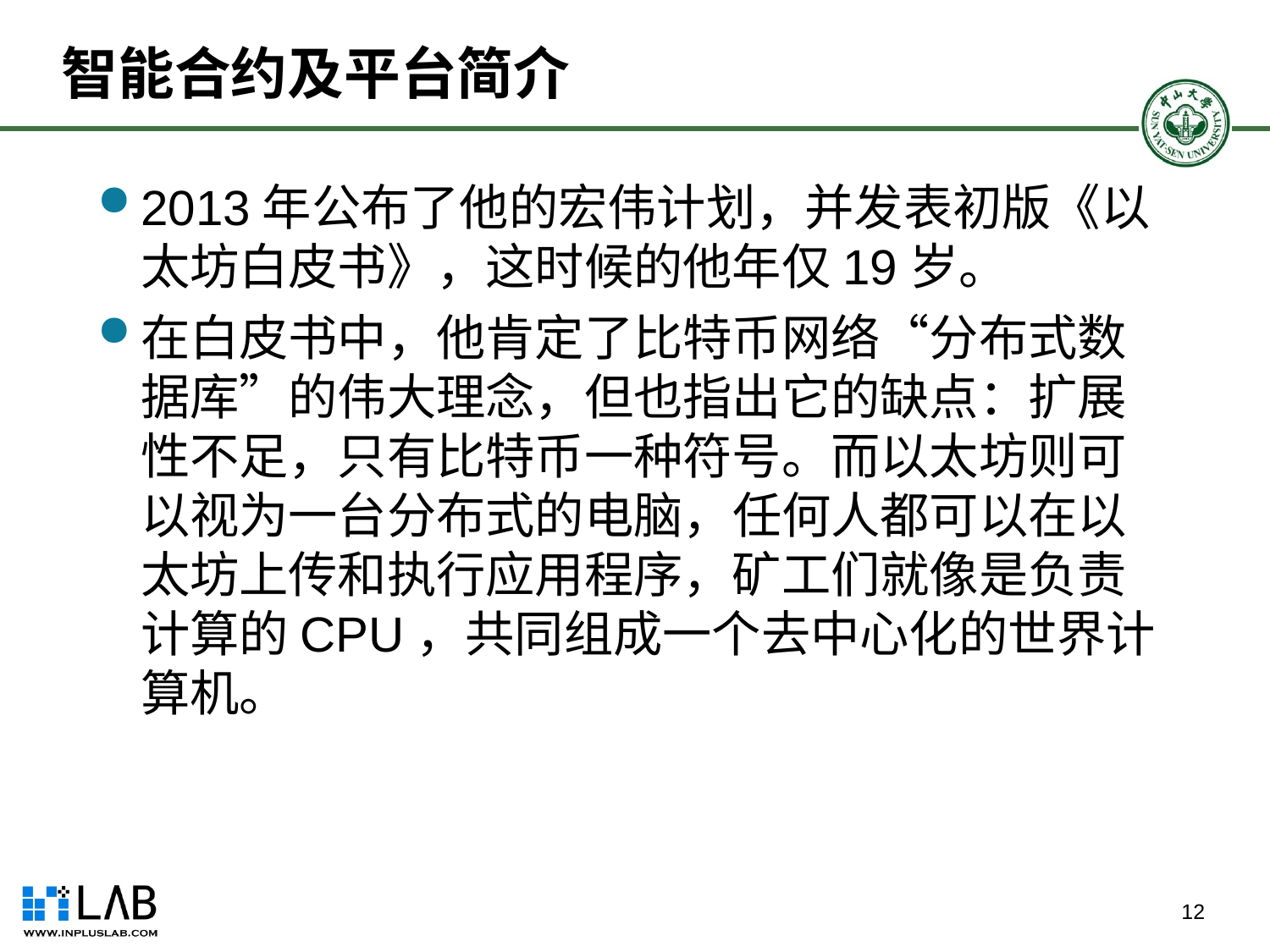

智能合约及平台简介
#
2013年公布了他的宏伟计划，并发表初版《以太坊白皮书》，这时候的他年仅19岁。
在白皮书中，他肯定了比特币网络“分布式数据库”的伟大理念，但也指出它的缺点：扩展性不足，只有比特币一种符号。而以太坊则可以视为一台分布式的电脑，任何人都可以在以太坊上传和执行应用程序，矿工们就像是负责计算的CPU，共同组成一个去中心化的世界计算机。